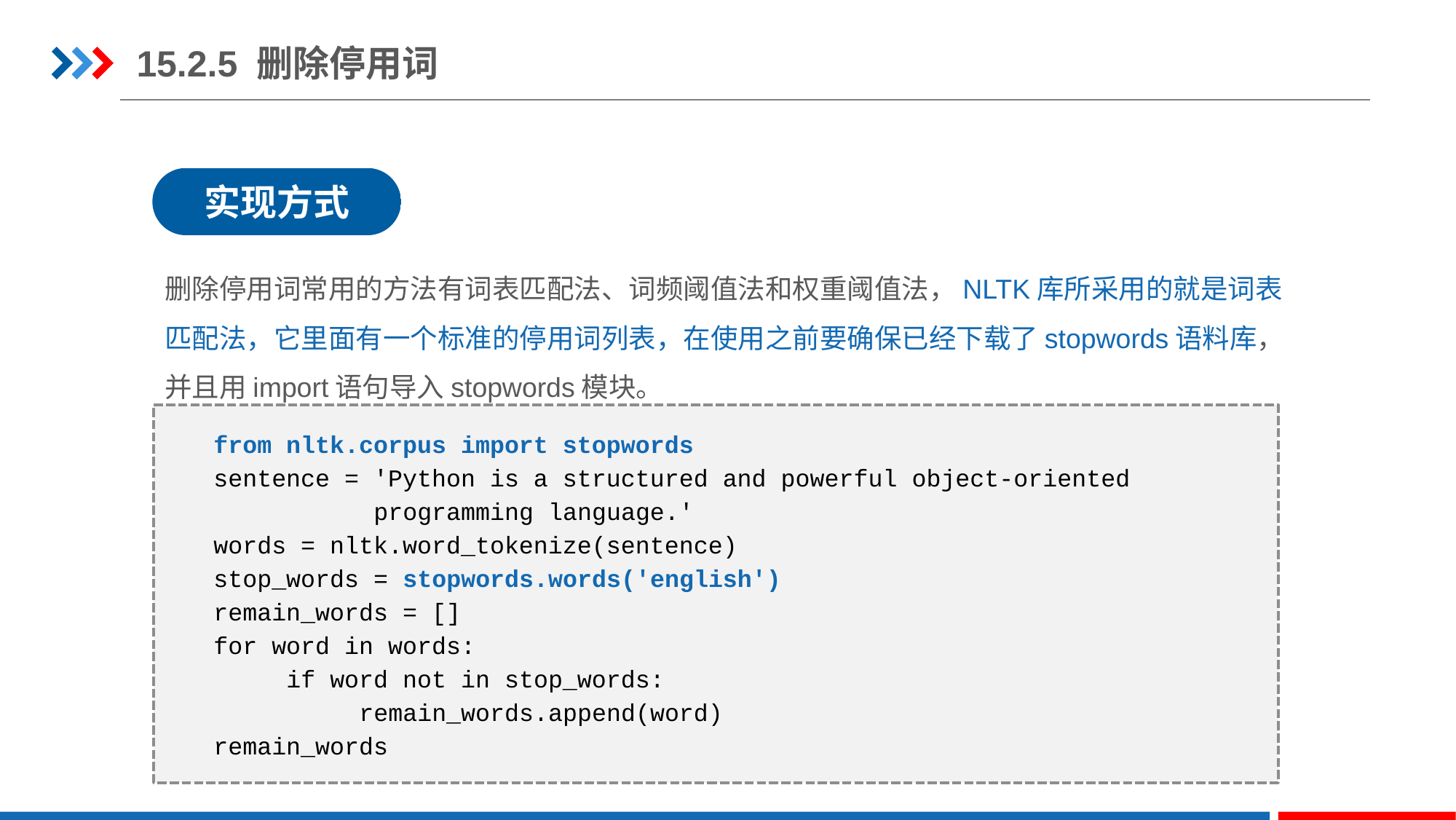

15.2.5 删除停用词
实现方式
删除停用词常用的方法有词表匹配法、词频阈值法和权重阈值法，NLTK库所采用的就是词表匹配法，它里面有一个标准的停用词列表，在使用之前要确保已经下载了stopwords语料库，并且用import语句导入stopwords模块。

from nltk.corpus import stopwords
sentence = 'Python is a structured and powerful object-oriented
           programming language.'
words = nltk.word_tokenize(sentence)
stop_words = stopwords.words('english')
remain_words = []
for word in words:
     if word not in stop_words:
          remain_words.append(word)
remain_words